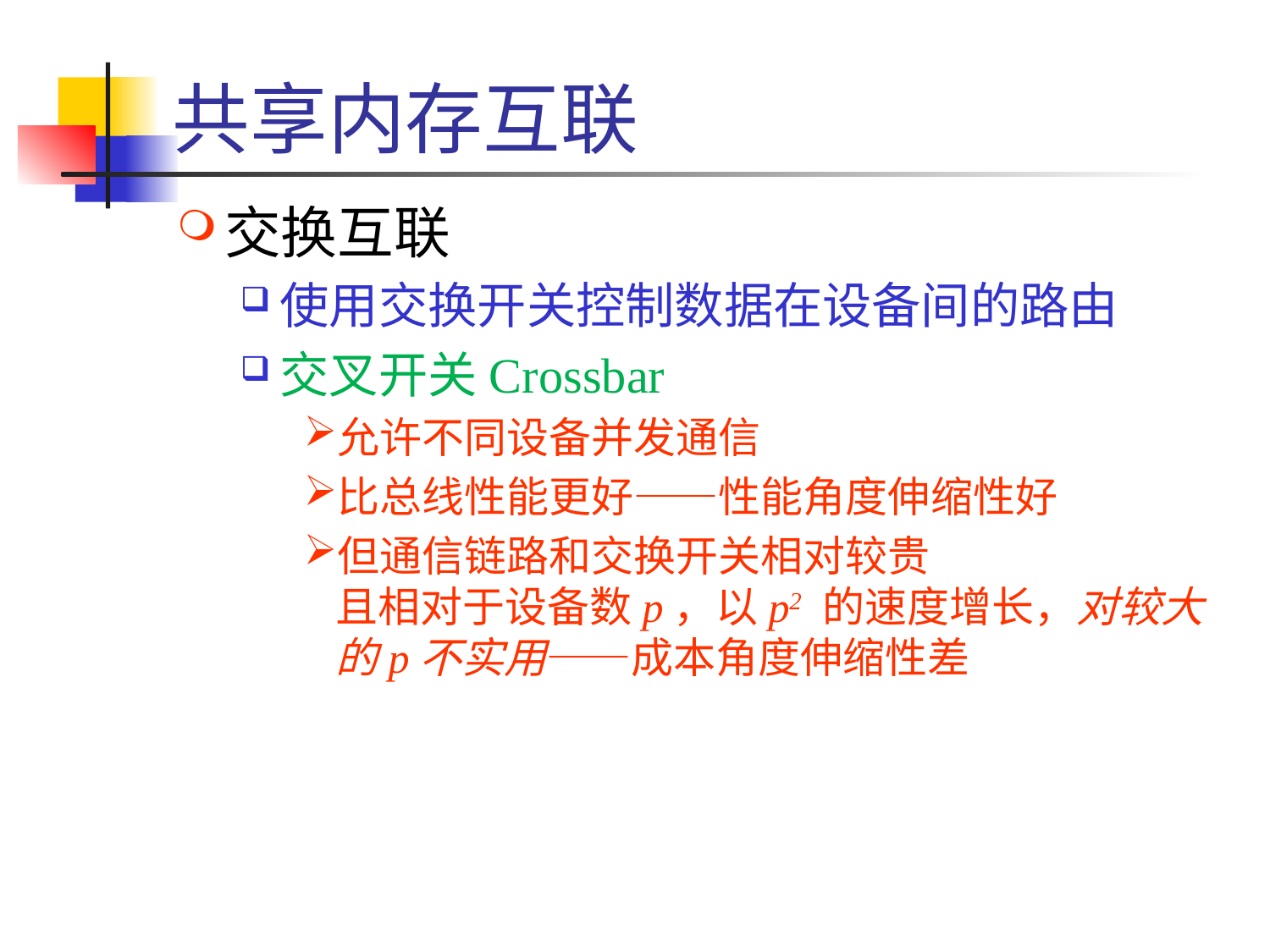

# 共享内存互联
交换互联
使用交换开关控制数据在设备间的路由
交叉开关Crossbar
允许不同设备并发通信
比总线性能更好——性能角度伸缩性好
但通信链路和交换开关相对较贵
且相对于设备数p，以p2 的速度增长，对较大的p不实用——成本角度伸缩性差